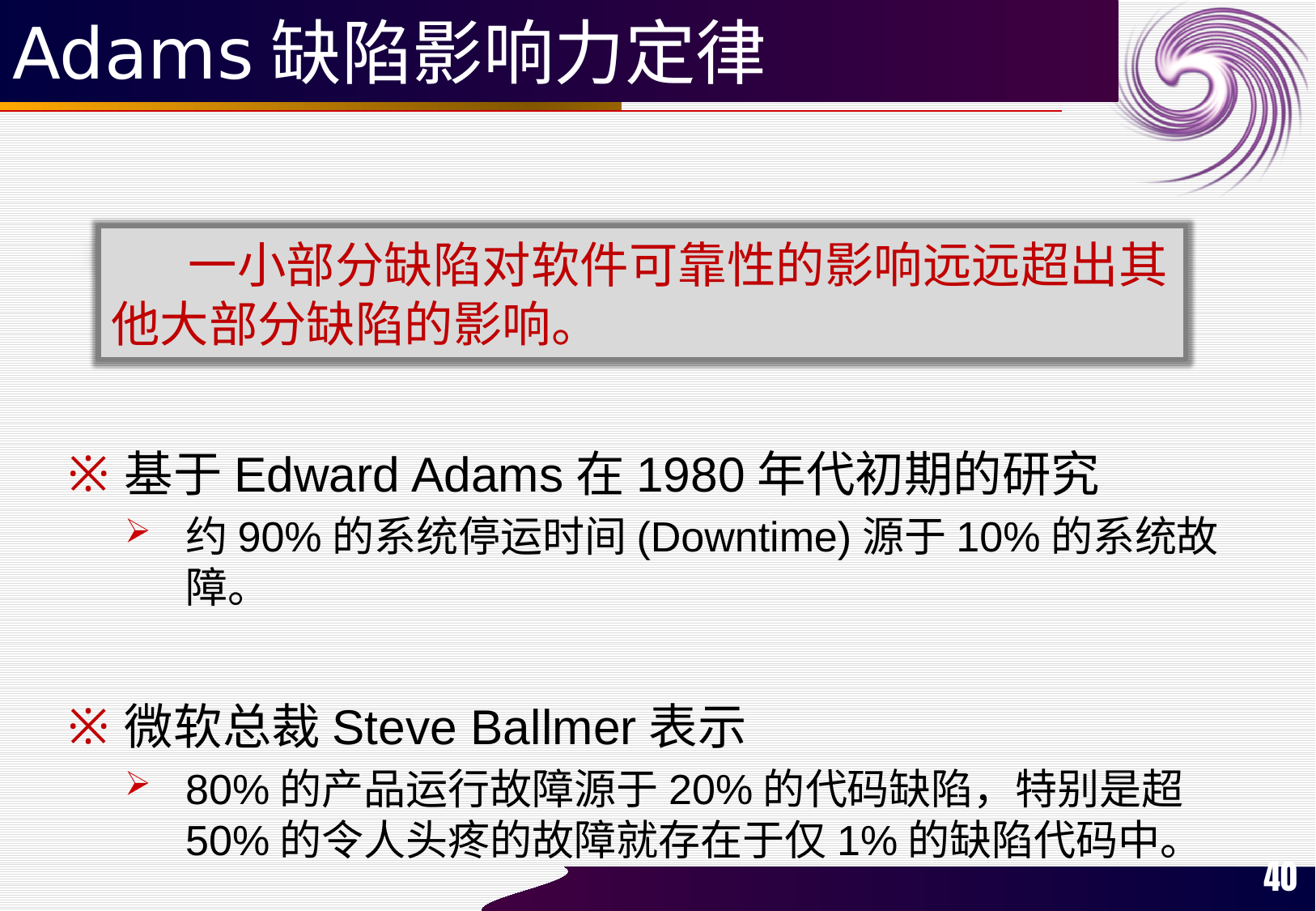

# Adams缺陷影响力定律
      一小部分缺陷对软件可靠性的影响远远超出其他大部分缺陷的影响。
基于Edward Adams在1980年代初期的研究
约90%的系统停运时间(Downtime)源于10%的系统故障。

微软总裁Steve Ballmer表示
80%的产品运行故障源于20%的代码缺陷，特别是超50%的令人头疼的故障就存在于仅1%的缺陷代码中。
40